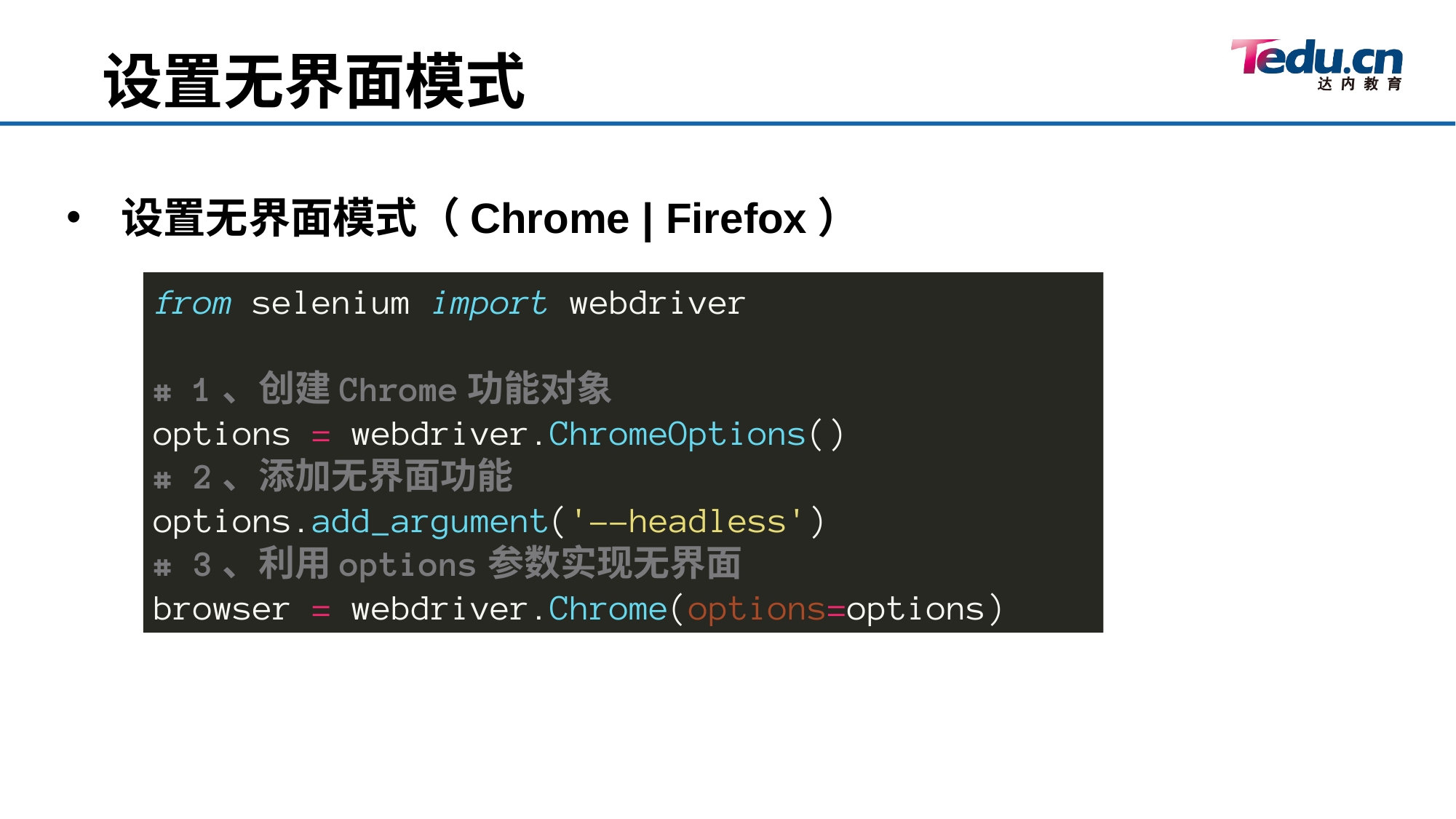

设置无界面模式
设置无界面模式（Chrome | Firefox）
from selenium import webdriver
# 1、创建Chrome功能对象
options = webdriver.ChromeOptions()
# 2、添加无界面功能
options.add_argument('--headless')
# 3、利用options参数实现无界面
browser = webdriver.Chrome(options=options)